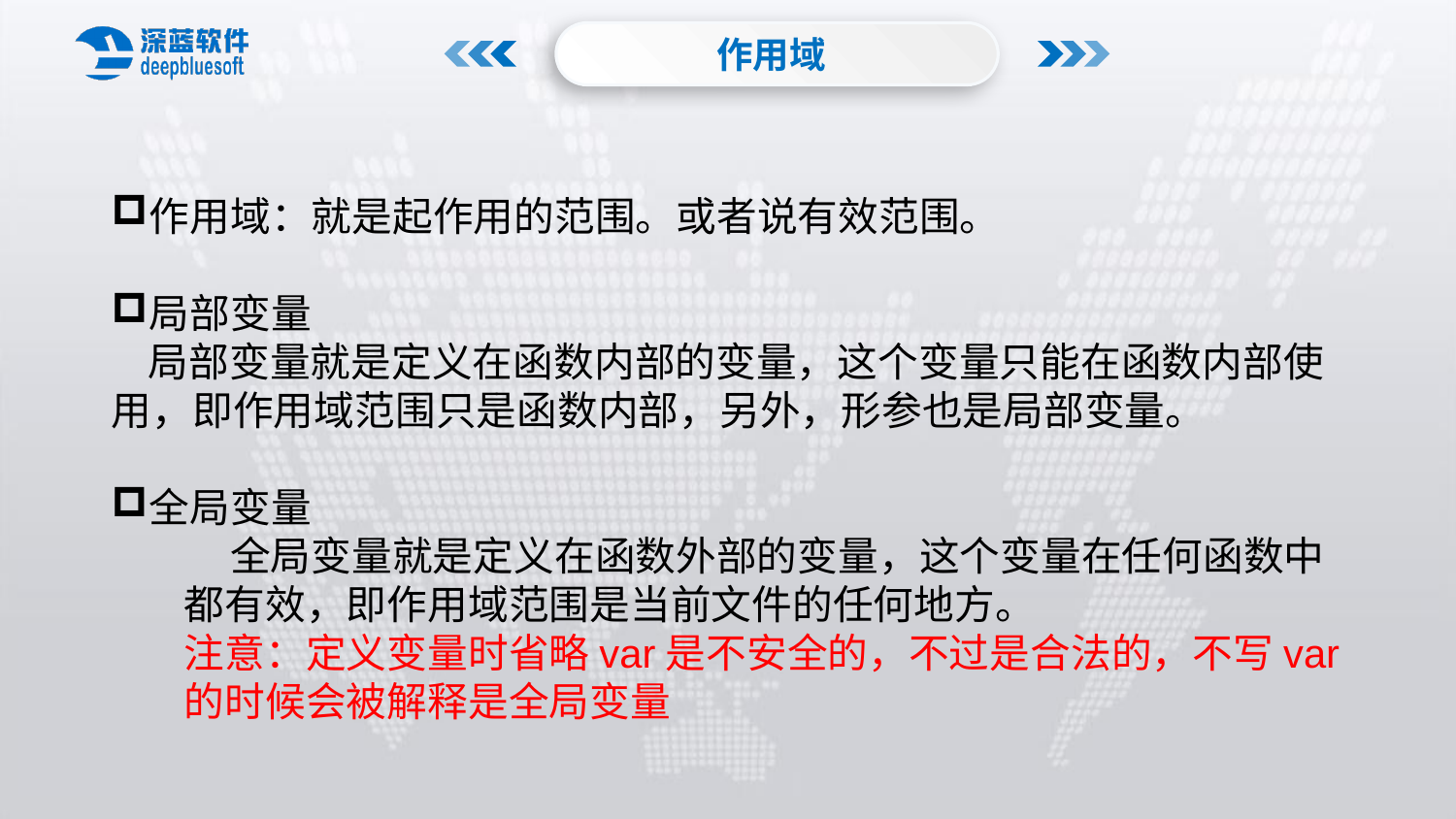

作用域

作用域：就是起作用的范围。或者说有效范围。

局部变量
   局部变量就是定义在函数内部的变量，这个变量只能在函数内部使用，即作用域范围只是函数内部，另外，形参也是局部变量。

全局变量
    全局变量就是定义在函数外部的变量，这个变量在任何函数中都有效，即作用域范围是当前文件的任何地方。
注意：定义变量时省略var是不安全的，不过是合法的，不写var的时候会被解释是全局变量